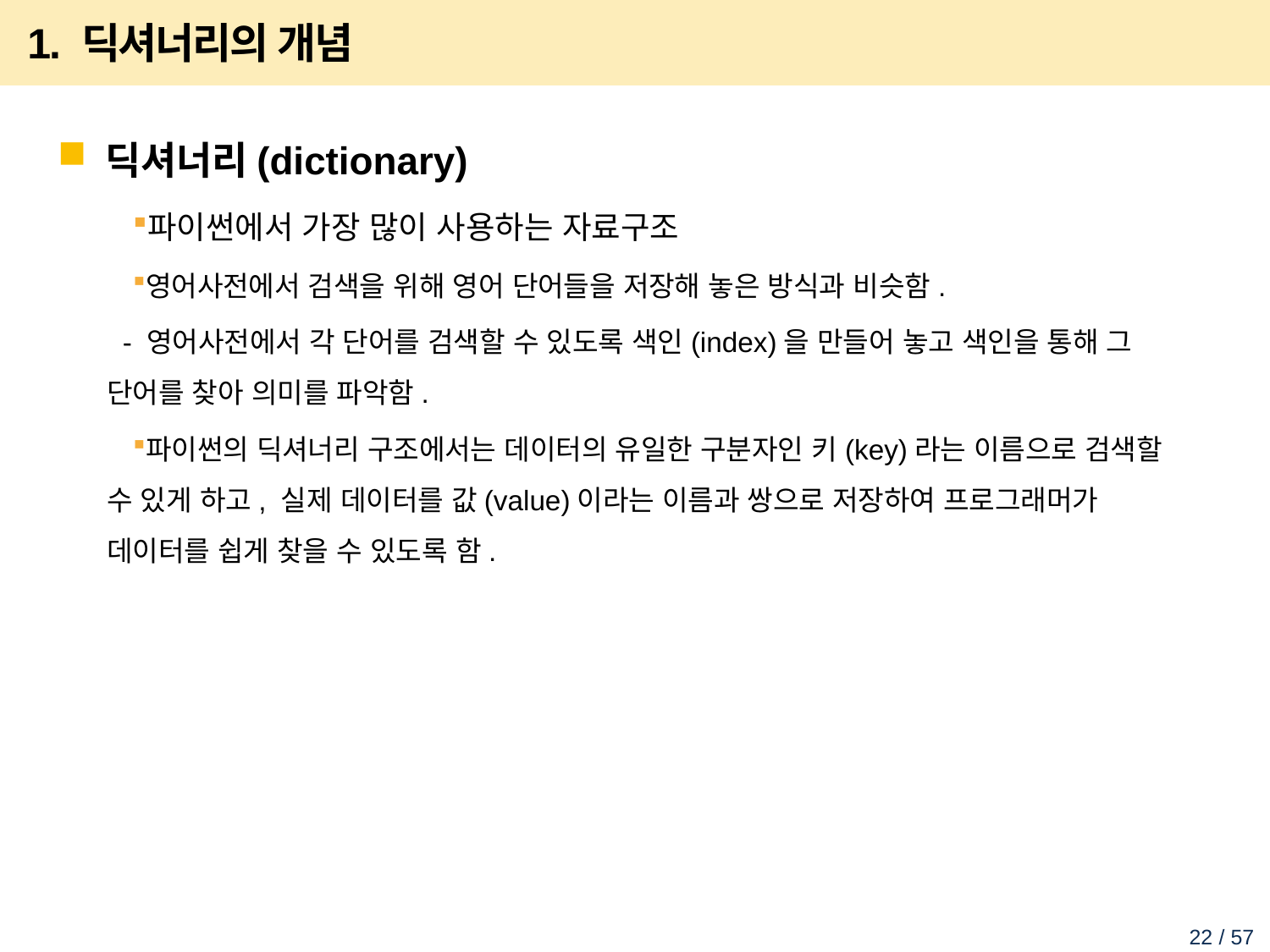

# 1. 딕셔너리의 개념
딕셔너리(dictionary)
파이썬에서 가장 많이 사용하는 자료구조
영어사전에서 검색을 위해 영어 단어들을 저장해 놓은 방식과 비슷함.
  - 영어사전에서 각 단어를 검색할 수 있도록 색인(index)을 만들어 놓고 색인을 통해 그 단어를 찾아 의미를 파악함.
파이썬의 딕셔너리 구조에서는 데이터의 유일한 구분자인 키(key)라는 이름으로 검색할 수 있게 하고, 실제 데이터를 값(value)이라는 이름과 쌍으로 저장하여 프로그래머가 데이터를 쉽게 찾을 수 있도록 함.